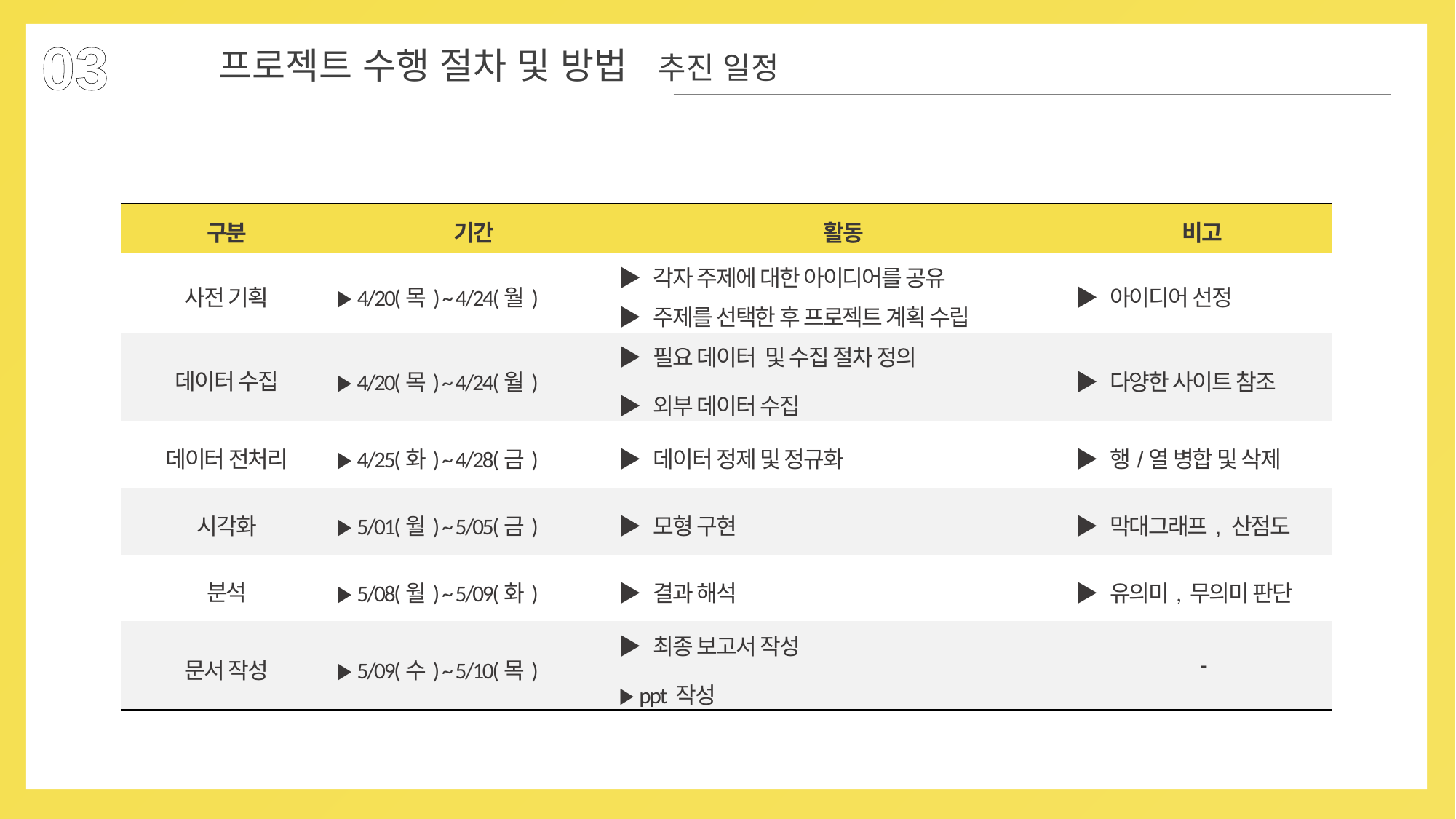

03

프로젝트 수행 절차 및 방법   추진 일정
| 구분 | 기간 | 활동 | 비고 |
| --- | --- | --- | --- |
| 사전 기획 | ▶ 4/20(목) ~ 4/24(월) | ▶ 각자 주제에 대한 아이디어를 공유 ▶ 주제를 선택한 후 프로젝트 계획 수립 | ▶ 아이디어 선정 |
| 데이터 수집 | ▶ 4/20(목) ~ 4/24(월) | ▶ 필요 데이터 및 수집 절차 정의 ▶ 외부 데이터 수집 | ▶ 다양한 사이트 참조 |
| 데이터 전처리 | ▶ 4/25(화) ~ 4/28(금) | ▶ 데이터 정제 및 정규화 | ▶ 행/열 병합 및 삭제 |
| 시각화 | ▶ 5/01(월) ~ 5/05(금) | ▶ 모형 구현 | ▶ 막대그래프, 산점도 |
| 분석 | ▶ 5/08(월) ~ 5/09(화) | ▶ 결과 해석 | ▶ 유의미, 무의미 판단 |
| 문서 작성 | ▶ 5/09(수) ~ 5/10(목) | ▶ 최종 보고서 작성 ▶ ppt 작성 | - |